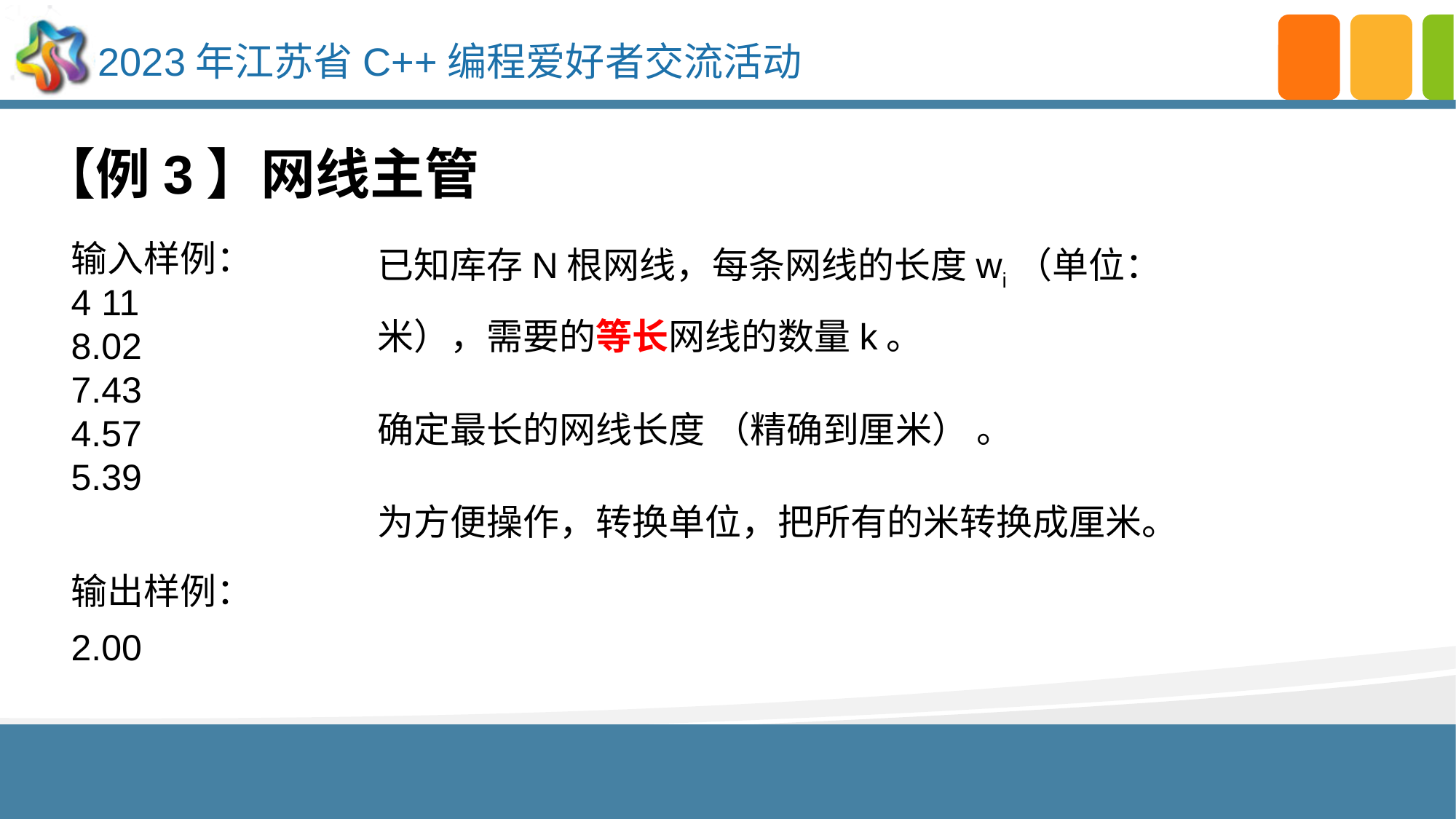

【例3】网线主管
已知库存N根网线，每条网线的长度wi（单位：米），需要的等长网线的数量k。
确定最长的网线长度 （精确到厘米） 。
为方便操作，转换单位，把所有的米转换成厘米。
输入样例：
4 11
8.02
7.43
4.57
5.39

输出样例：
2.00